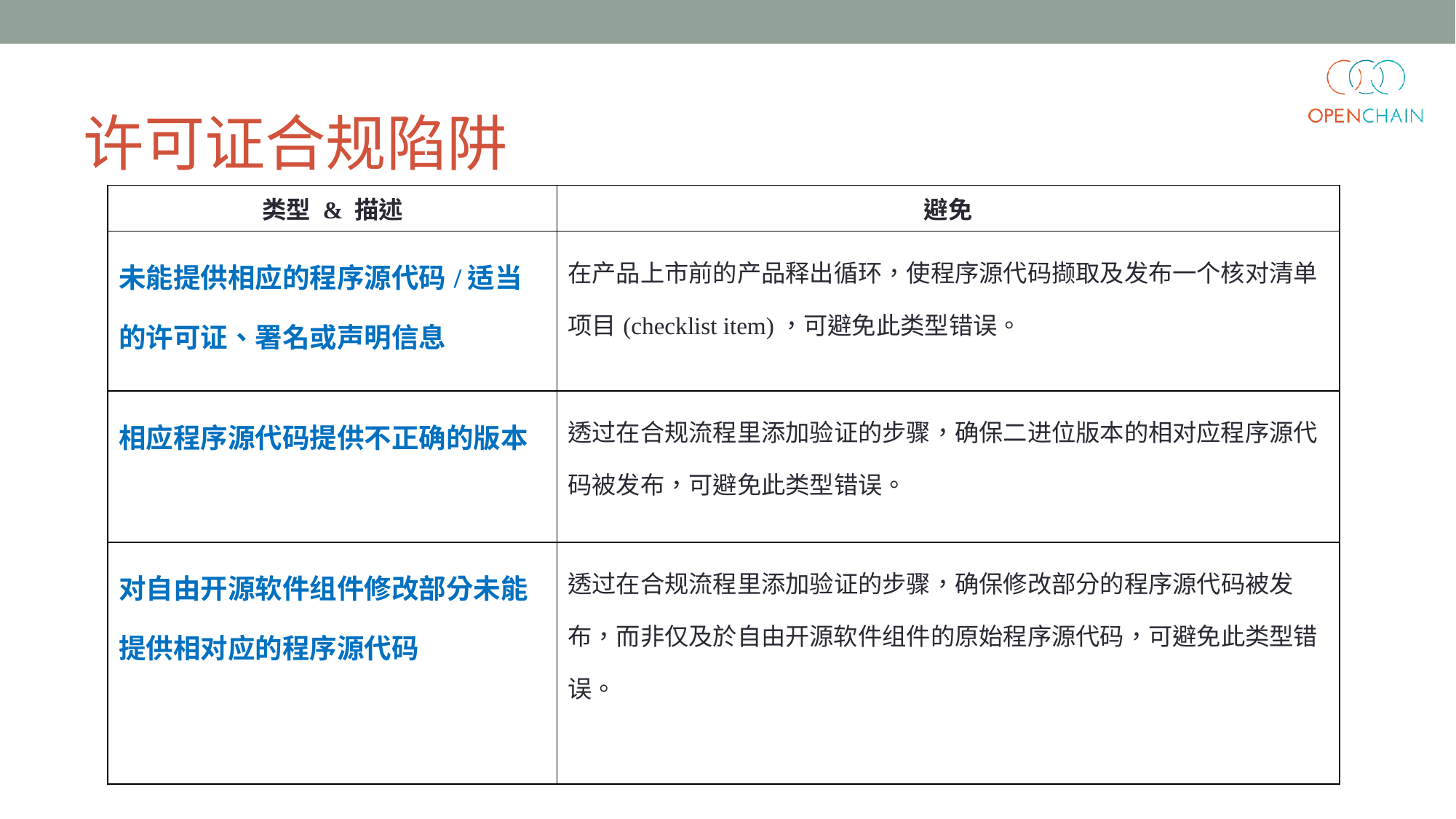

# 许可证合规陷阱
| 类型 & 描述 | 避免 |
| --- | --- |
| 未能提供相应的程序源代码/适当的许可证、署名或声明信息 | 在产品上市前的产品释出循环，使程序源代码撷取及发布一个核对清单项目(checklist item)，可避免此类型错误。 |
| 相应程序源代码提供不正确的版本 | 透过在合规流程里添加验证的步骤，确保二进位版本的相对应程序源代码被发布，可避免此类型错误。 |
| 对自由开源软件组件修改部分未能提供相对应的程序源代码 | 透过在合规流程里添加验证的步骤，确保修改部分的程序源代码被发布，而非仅及於自由开源软件组件的原始程序源代码，可避免此类型错误。 |